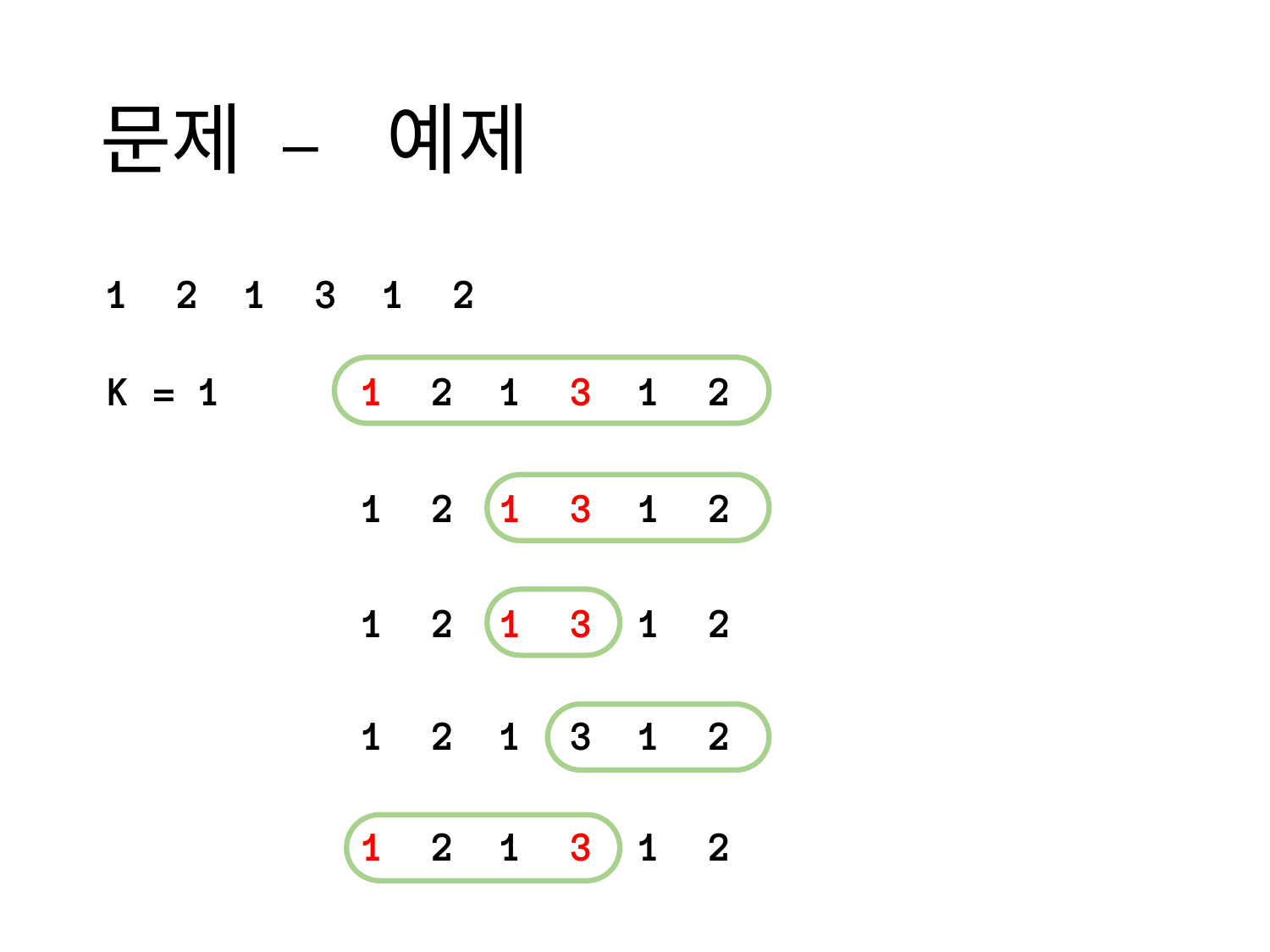

# 문제 - 예제
1  2  1  3  1  2
1  2  1  3  1  2
K = 1

1  2  1  3  1  2

1  2  1  3  1  2

1  2  1  3  1  2

1  2  1  3  1  2